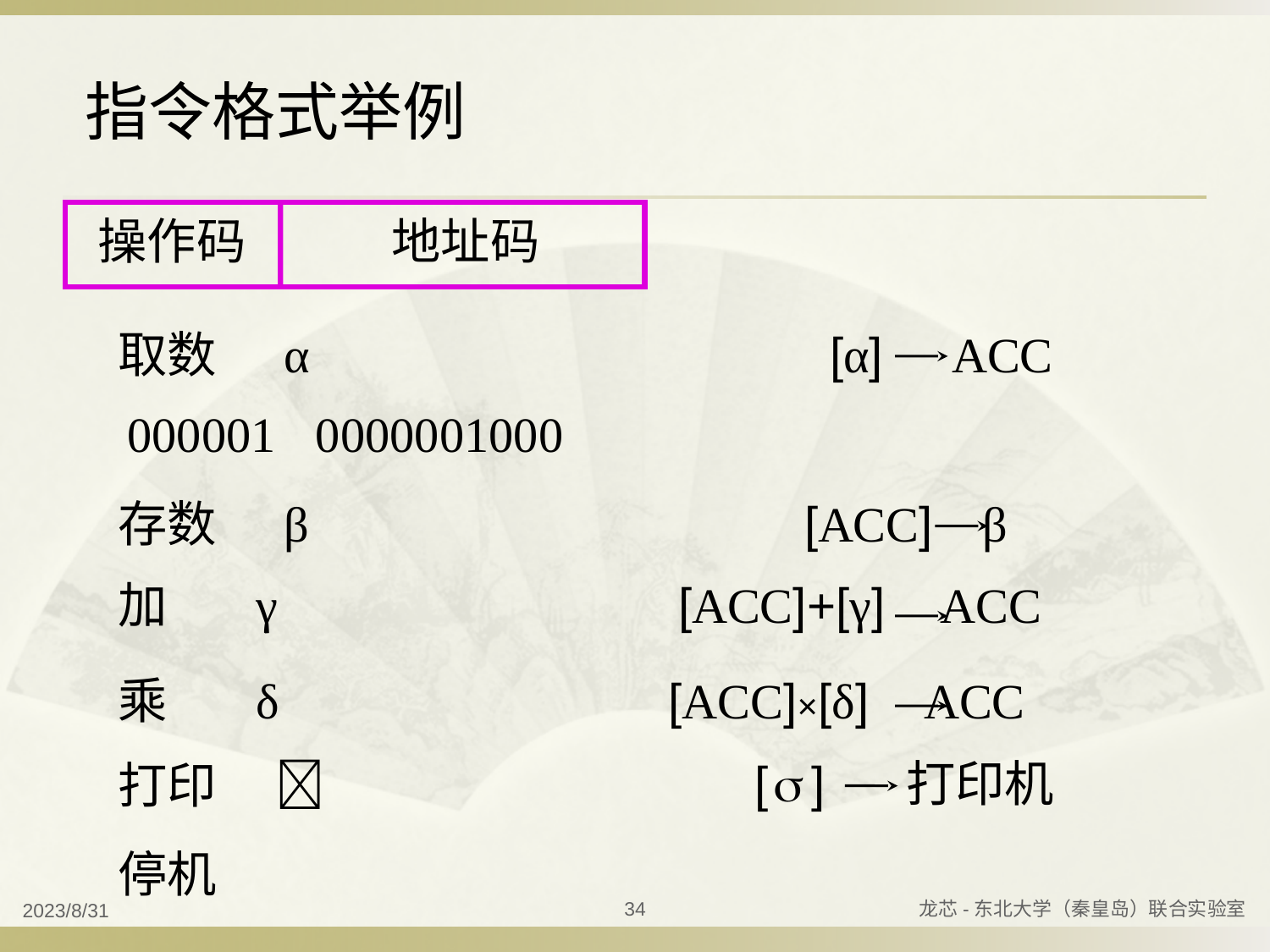

指令格式举例

操作码
地址码
取数     α
[α]     ACC

000001   0000001000
存数     β
[ACC]    β

加       γ
[ACC]+[γ]    ACC

乘       δ
[ACC]×[δ]    ACC

       [ σ  ]     打印机

打印      σ
停机
2023/8/31
34
龙芯-东北大学（秦皇岛）联合实验室